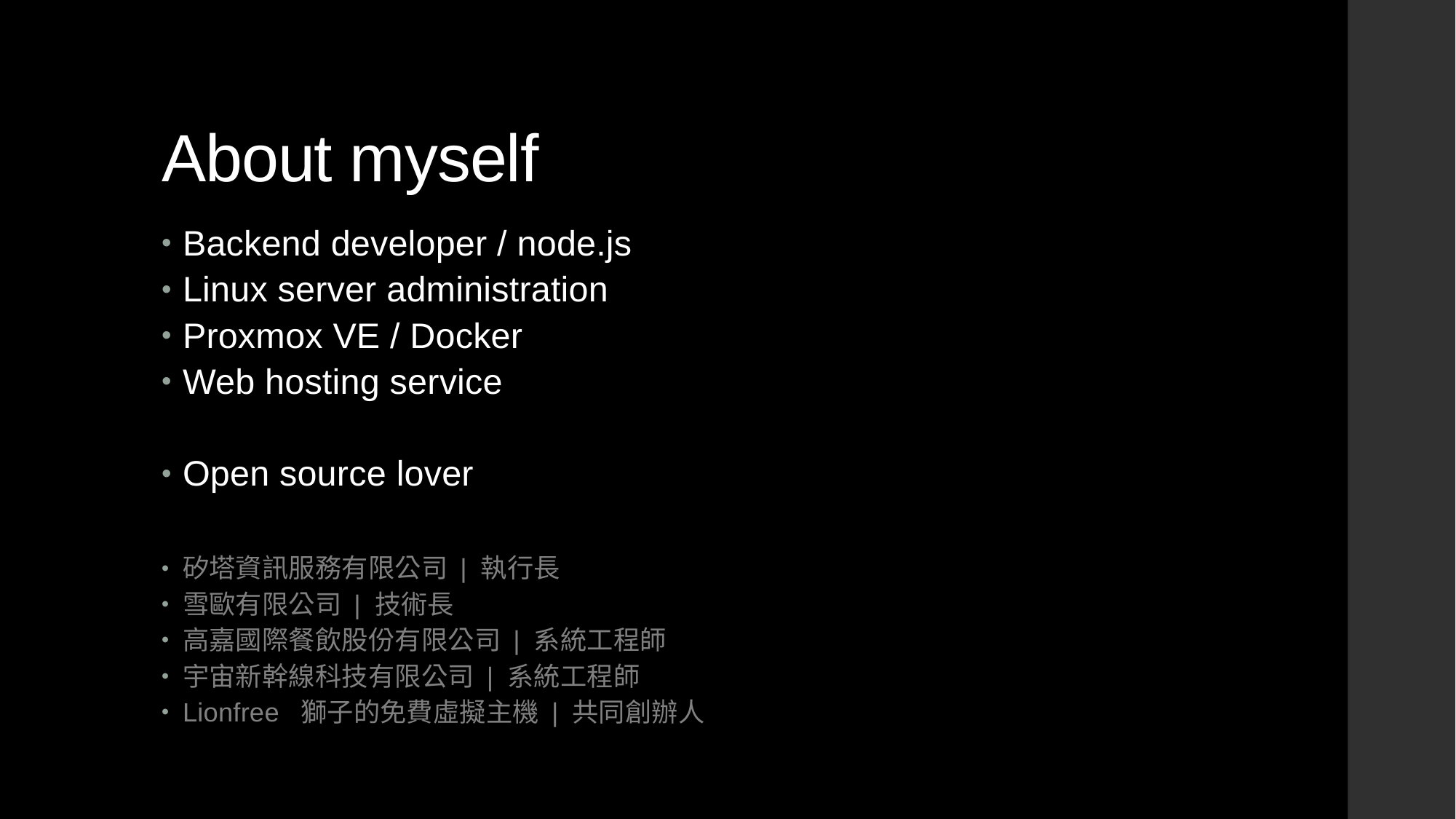

# About myself
Backend developer / node.js
Linux server administration
Proxmox VE / Docker
Web hosting service

Open source lover

矽塔資訊服務有限公司 | 執行長
雪歐有限公司 | 技術長
高嘉國際餐飲股份有限公司 | 系統工程師
宇宙新幹線科技有限公司 | 系統工程師
Lionfree  獅子的免費虛擬主機 | 共同創辦人